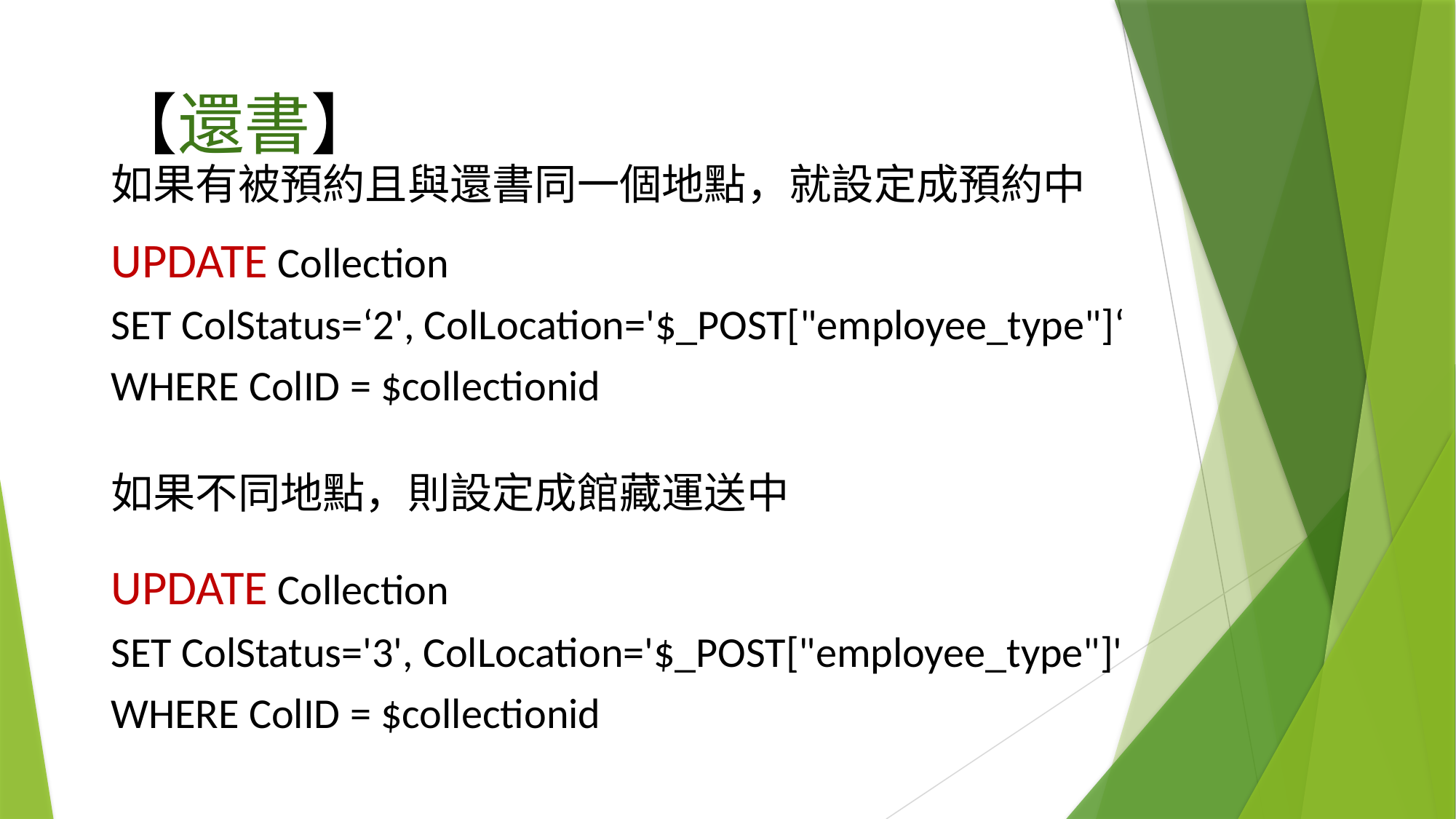

# 【還書】
如果有被預約且與還書同一個地點，就設定成預約中
UPDATE Collection
SET ColStatus=‘2', ColLocation='$_POST["employee_type"]‘
WHERE ColID = $collectionid
如果不同地點，則設定成館藏運送中
UPDATE Collection
SET ColStatus='3', ColLocation='$_POST["employee_type"]'
WHERE ColID = $collectionid